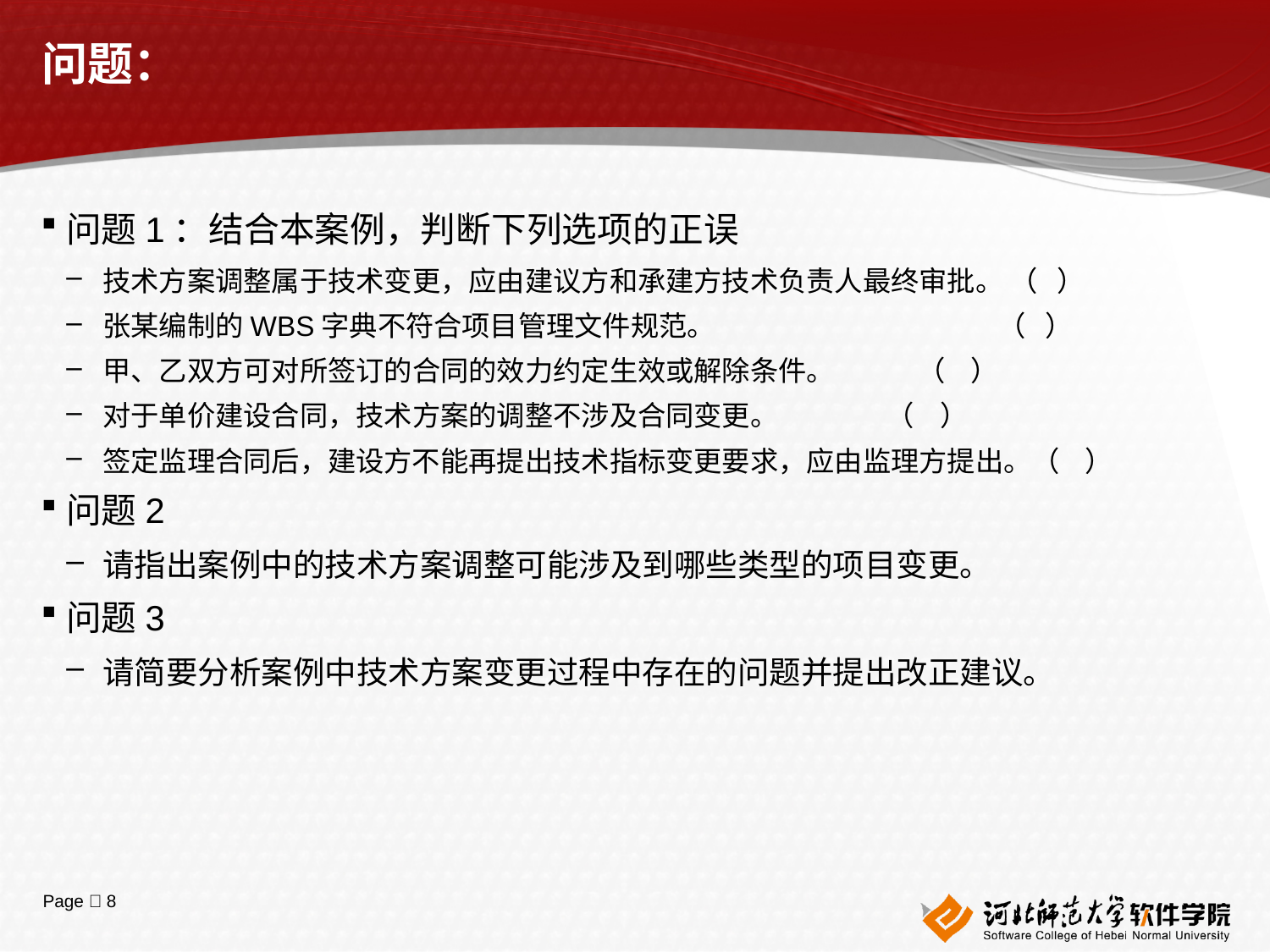

# 问题：
问题1：结合本案例，判断下列选项的正误
技术方案调整属于技术变更，应由建议方和承建方技术负责人最终审批。 （   ）
张某编制的WBS字典不符合项目管理文件规范。            		 （   ）
甲、乙双方可对所签订的合同的效力约定生效或解除条件。             （    ）
对于单价建设合同，技术方案的调整不涉及合同变更。                 （    ）
签定监理合同后，建设方不能再提出技术指标变更要求，应由监理方提出。（    ）
问题2
请指出案例中的技术方案调整可能涉及到哪些类型的项目变更。
问题3
请简要分析案例中技术方案变更过程中存在的问题并提出改正建议。